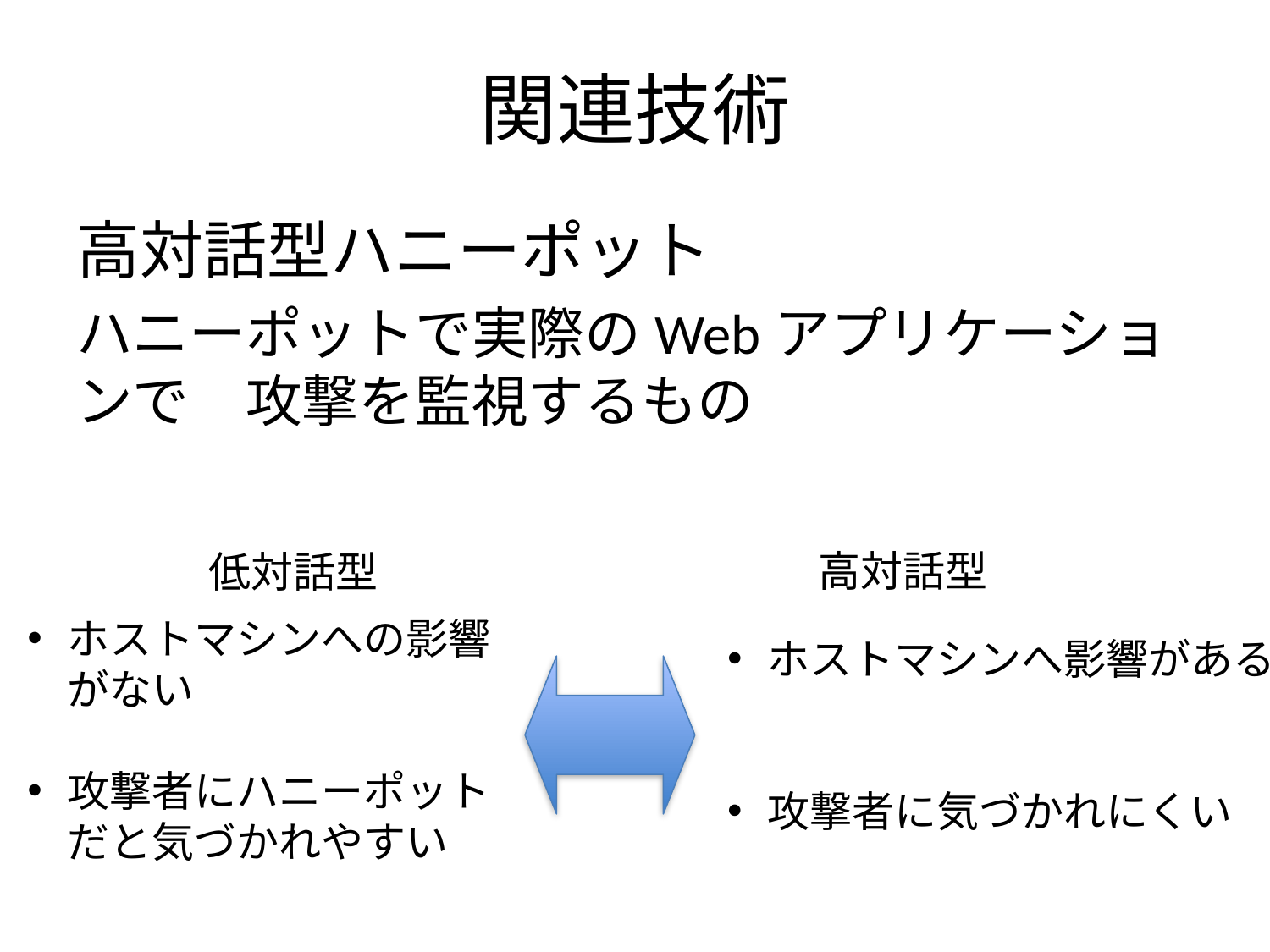

# 関連技術
高対話型ハニーポット
ハニーポットで実際のWebアプリケーションで　攻撃を監視するもの

高対話型
低対話型
ホストマシンへの影響がない

攻撃者にハニーポットだと気づかれやすい

ホストマシンへ影響がある

攻撃者に気づかれにくい